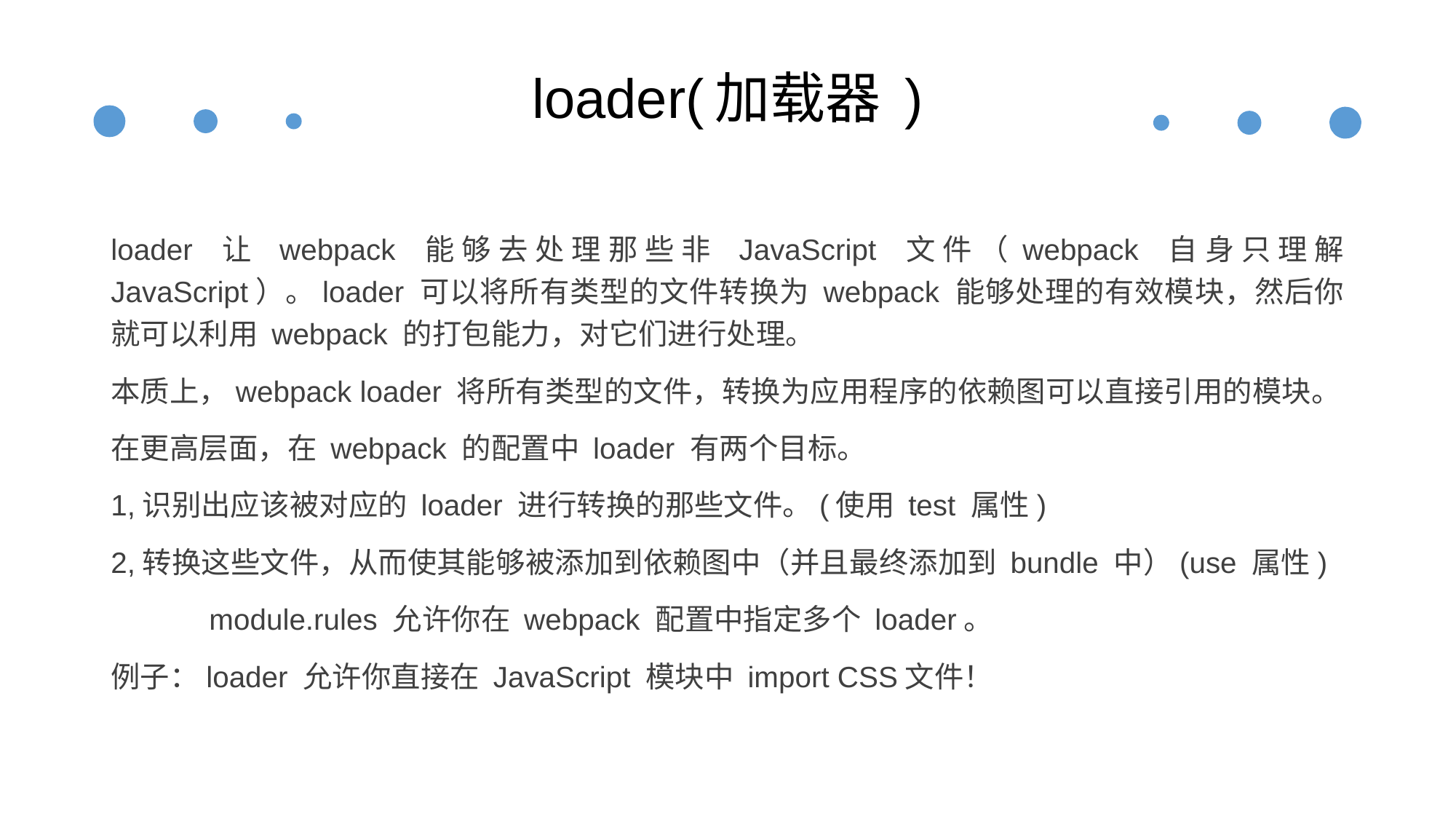

# loader(加载器 )
loader 让 webpack 能够去处理那些非 JavaScript 文件（webpack 自身只理解 JavaScript）。loader 可以将所有类型的文件转换为 webpack 能够处理的有效模块，然后你就可以利用 webpack 的打包能力，对它们进行处理。
本质上，webpack loader 将所有类型的文件，转换为应用程序的依赖图可以直接引用的模块。
在更高层面，在 webpack 的配置中 loader 有两个目标。
1,识别出应该被对应的 loader 进行转换的那些文件。(使用 test 属性)
2,转换这些文件，从而使其能够被添加到依赖图中（并且最终添加到 bundle 中）(use 属性)
            module.rules 允许你在 webpack 配置中指定多个 loader。
例子：loader 允许你直接在 JavaScript 模块中 import CSS文件！